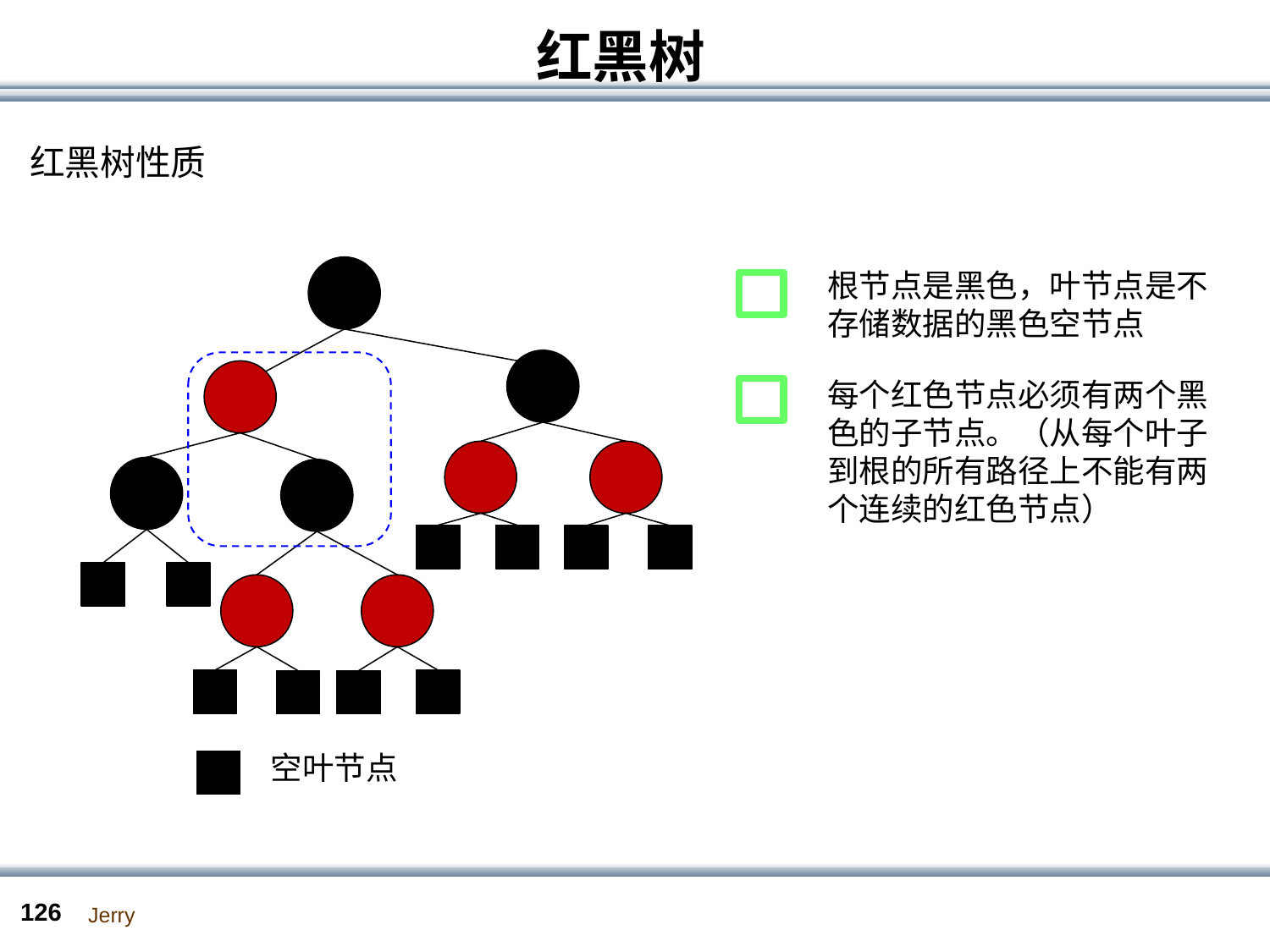

# 红黑树
红黑树性质

根节点是黑色，叶节点是不存储数据的黑色空节点

每个红色节点必须有两个黑色的子节点。（从每个叶子到根的所有路径上不能有两个连续的红色节点）

空叶节点